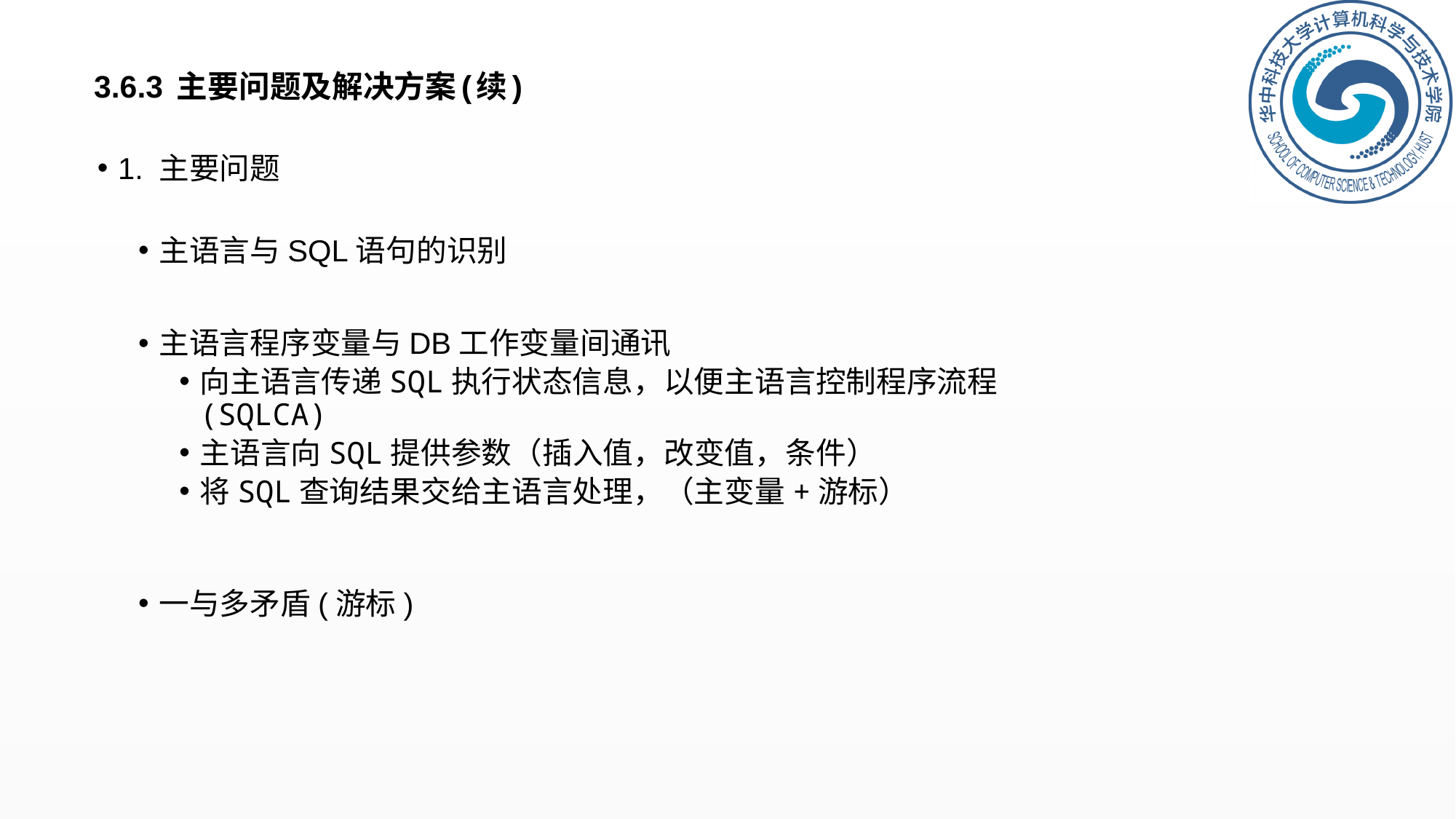

# 3.6.3 主要问题及解决方案(续)
1. 主要问题

主语言与SQL语句的识别

主语言程序变量与DB工作变量间通讯
向主语言传递SQL执行状态信息，以便主语言控制程序流程(SQLCA)
主语言向SQL提供参数（插入值，改变值，条件）
将SQL查询结果交给主语言处理，（主变量+游标）

一与多矛盾(游标)